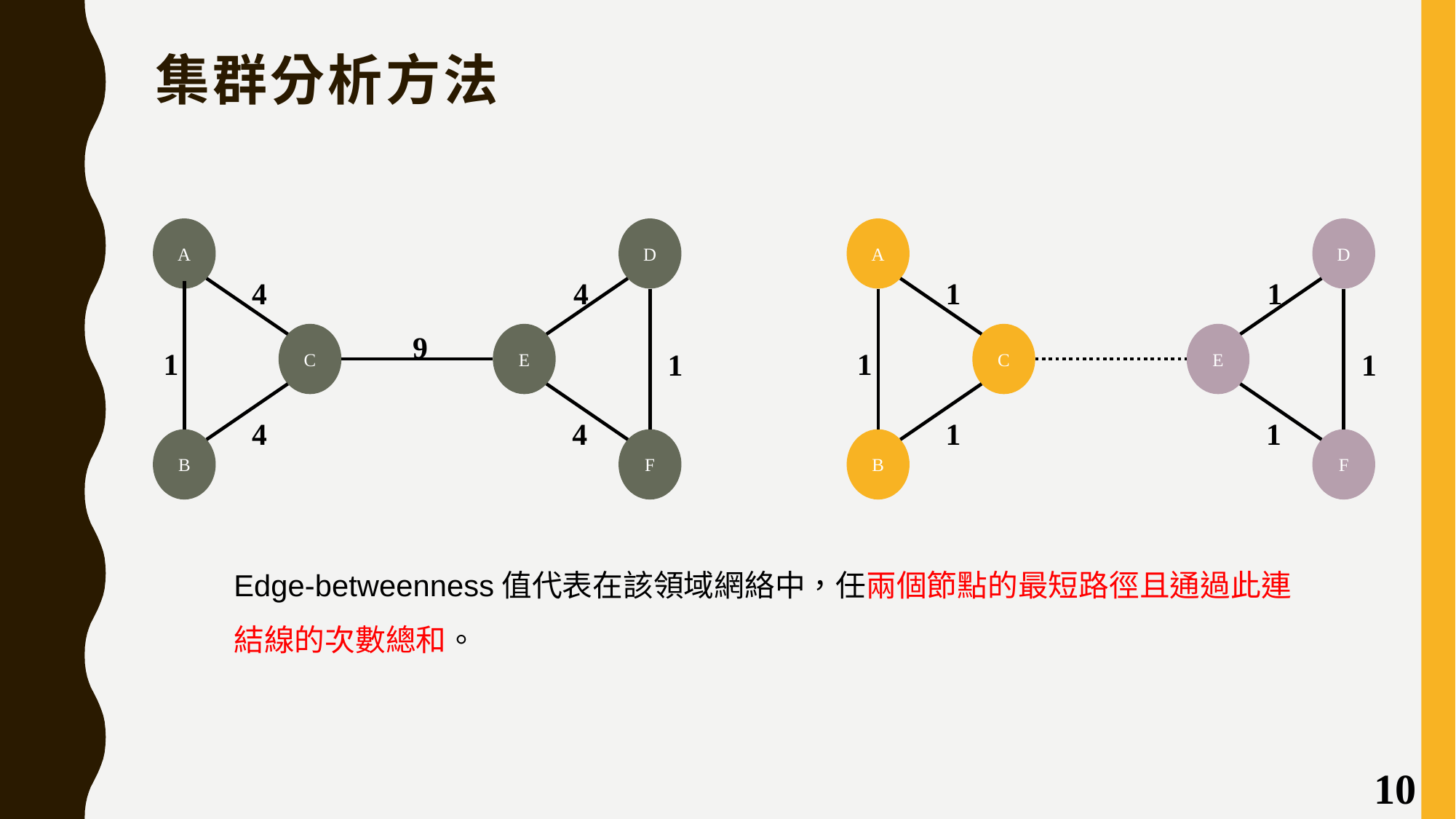

集群分析方法
A
D
1
1
C
E
1
1
1
1
B
F
A
D
4
4
9
C
E
1
1
4
4
B
F
Edge-betweenness值代表在該領域網絡中，任兩個節點的最短路徑且通過此連結線的次數總和。
10